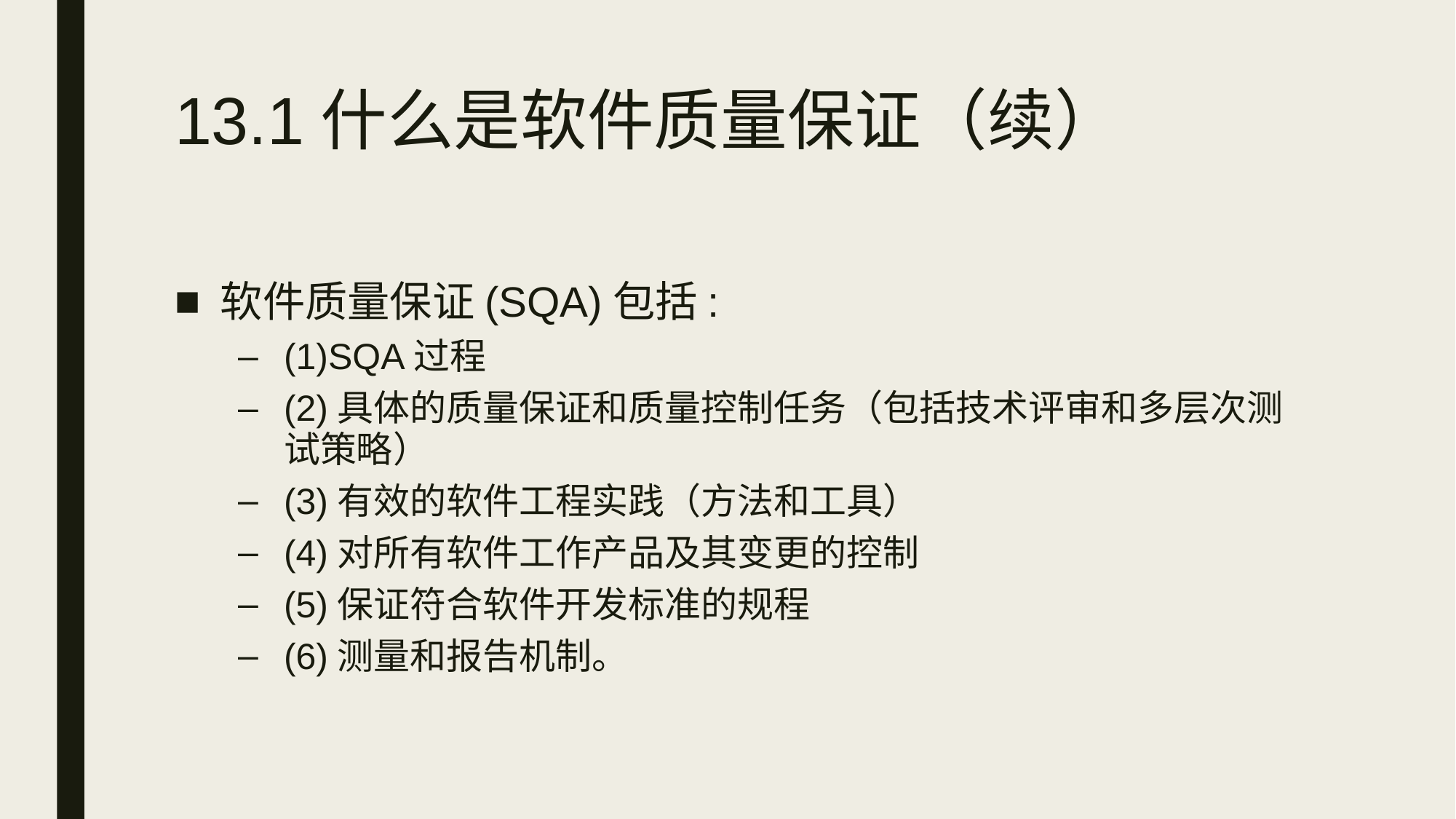

# 13.1什么是软件质量保证（续）
软件质量保证(SQA)包括:
(1)SQA过程
(2)具体的质量保证和质量控制任务（包括技术评审和多层次测试策略）
(3)有效的软件工程实践（方法和工具）
(4)对所有软件工作产品及其变更的控制
(5)保证符合软件开发标准的规程
(6)测量和报告机制。